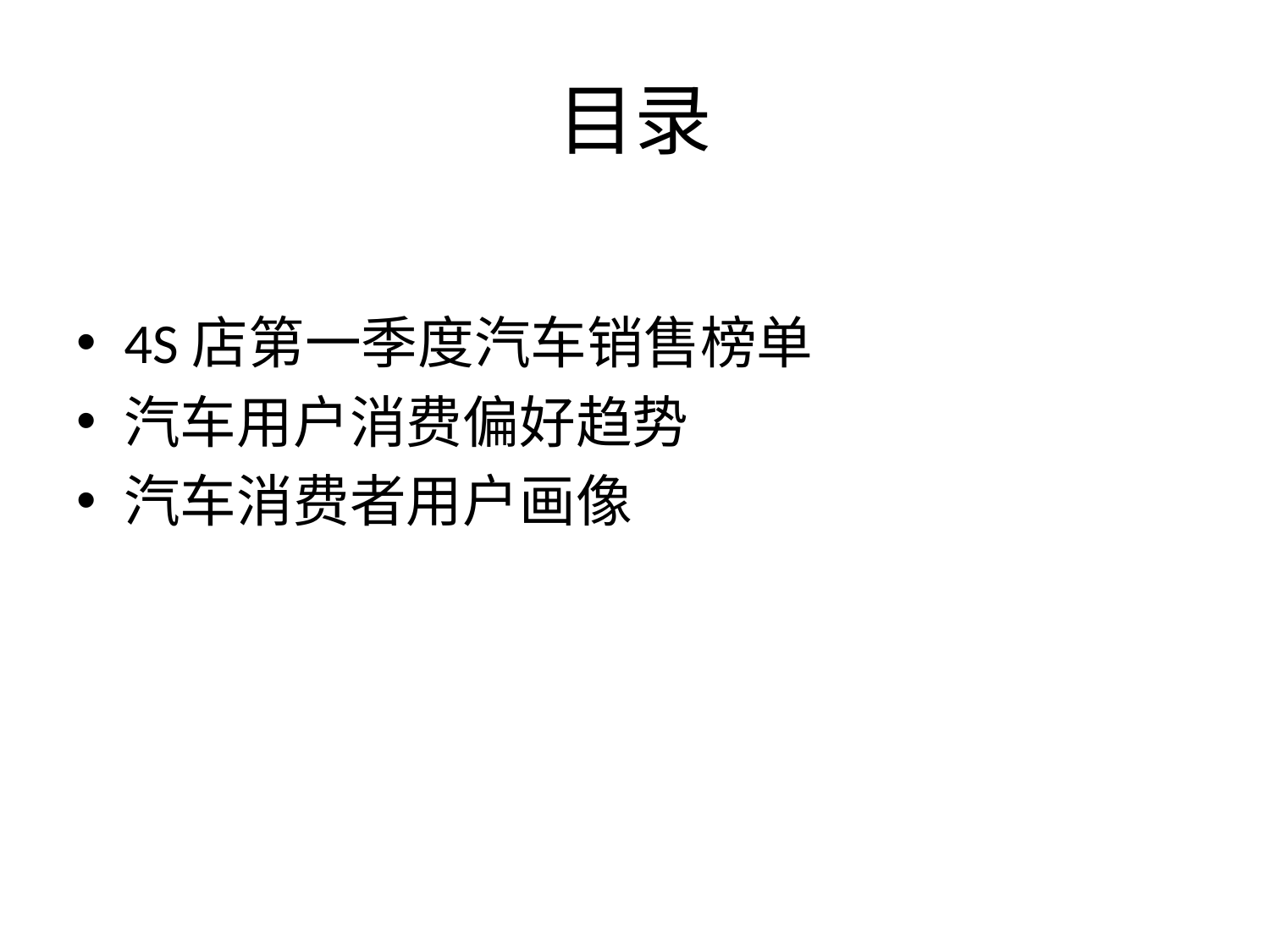

# 目录

4S店第一季度汽车销售榜单
汽车用户消费偏好趋势
汽车消费者用户画像